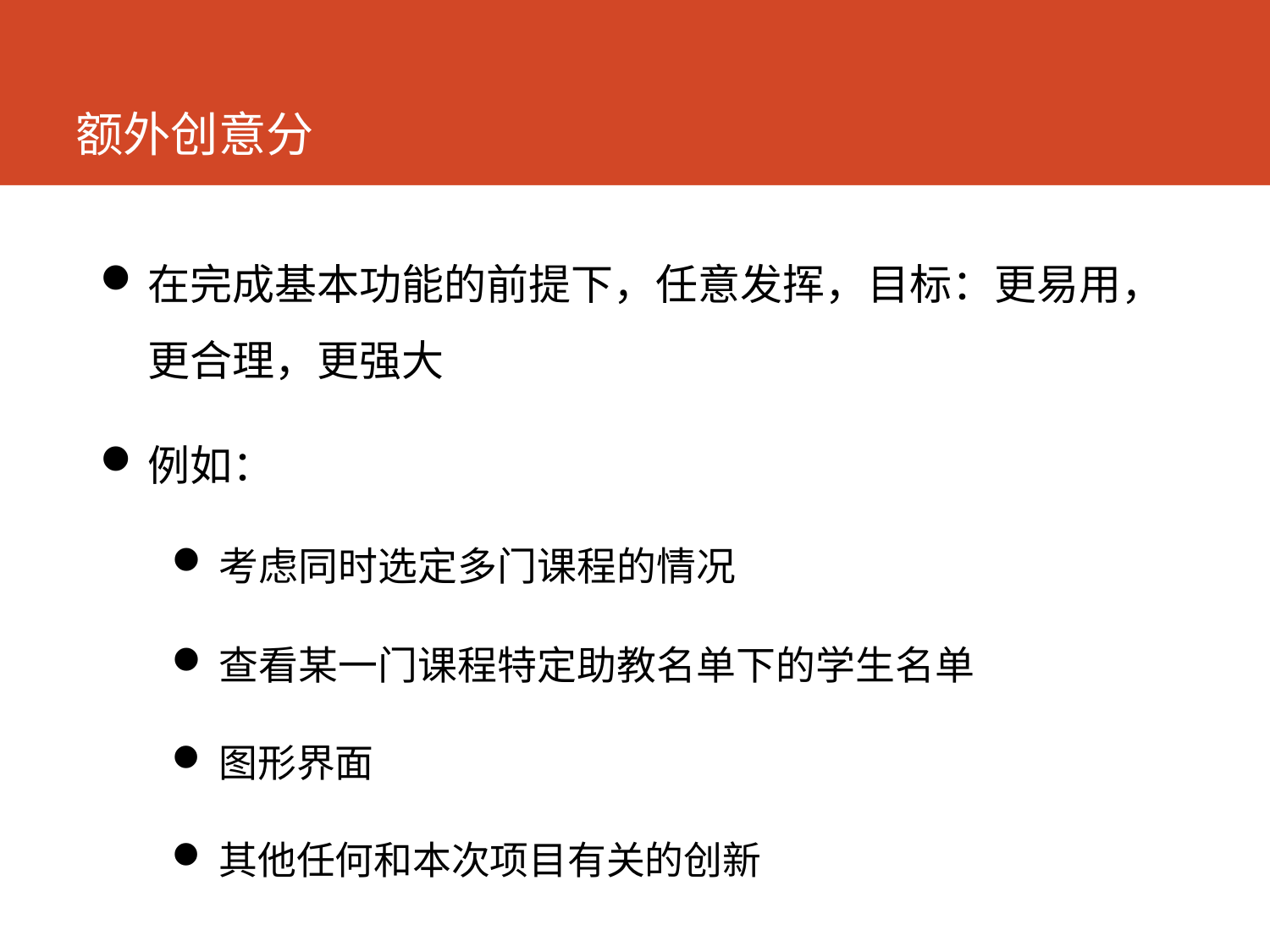

# 额外创意分
在完成基本功能的前提下，任意发挥，目标：更易用，更合理，更强大
例如：
考虑同时选定多门课程的情况
查看某一门课程特定助教名单下的学生名单
图形界面
其他任何和本次项目有关的创新